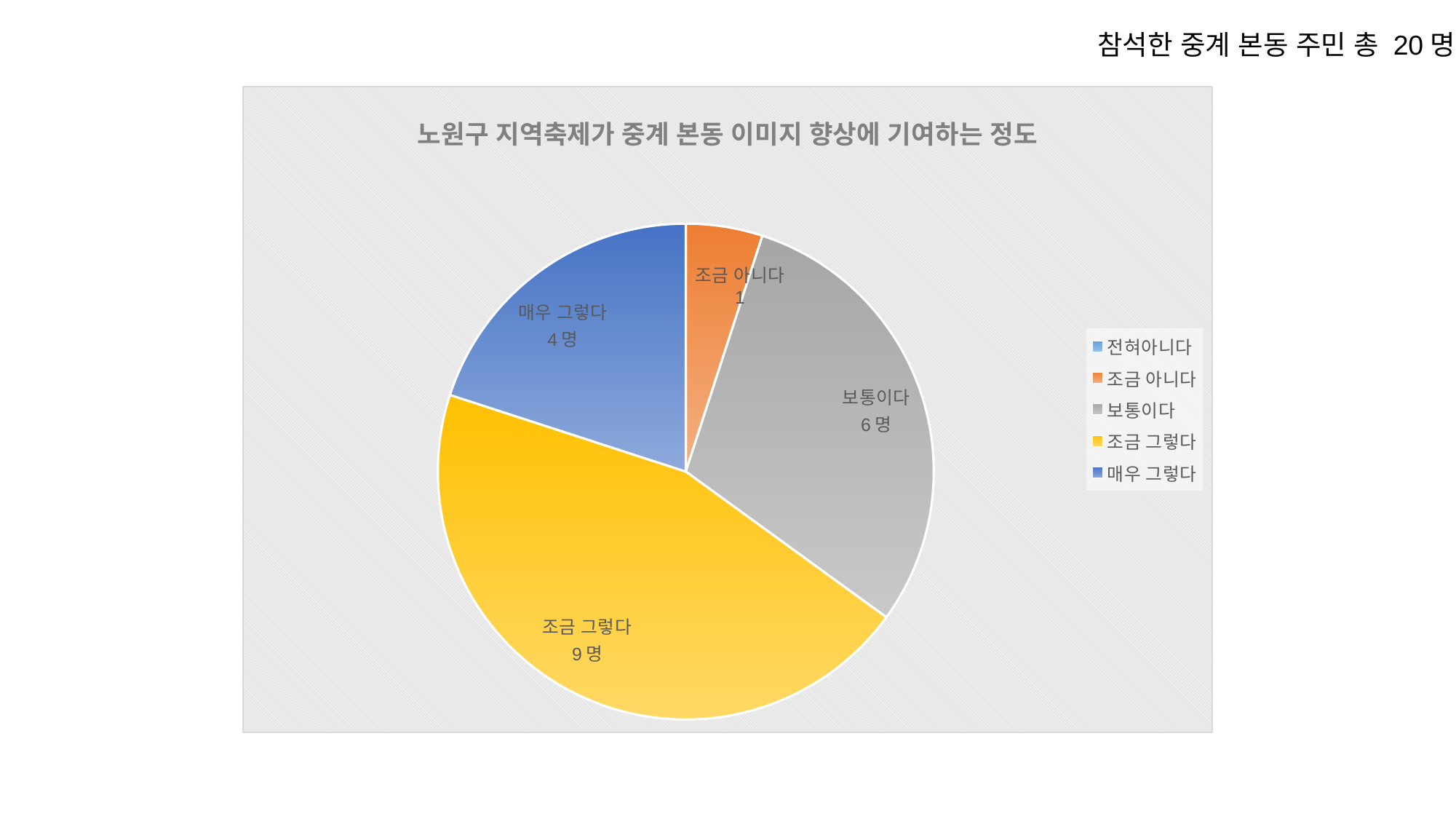

참석한 중계 본동 주민 총 20명

### Chart: 노원구 지역축제가 중계 본동 이미지 향상에 기여하는 정도

| Category | 노원구 지역축제가 공릉 1동 이미지 향상에 기여하는 정도 |
|---|---|
| 전혀아니다 | 0.0 |
| 조금 아니다 | 1.0 |
| 보통이다 | 6.0 |
| 조금 그렇다 | 9.0 |
| 매우 그렇다 | 4.0 |